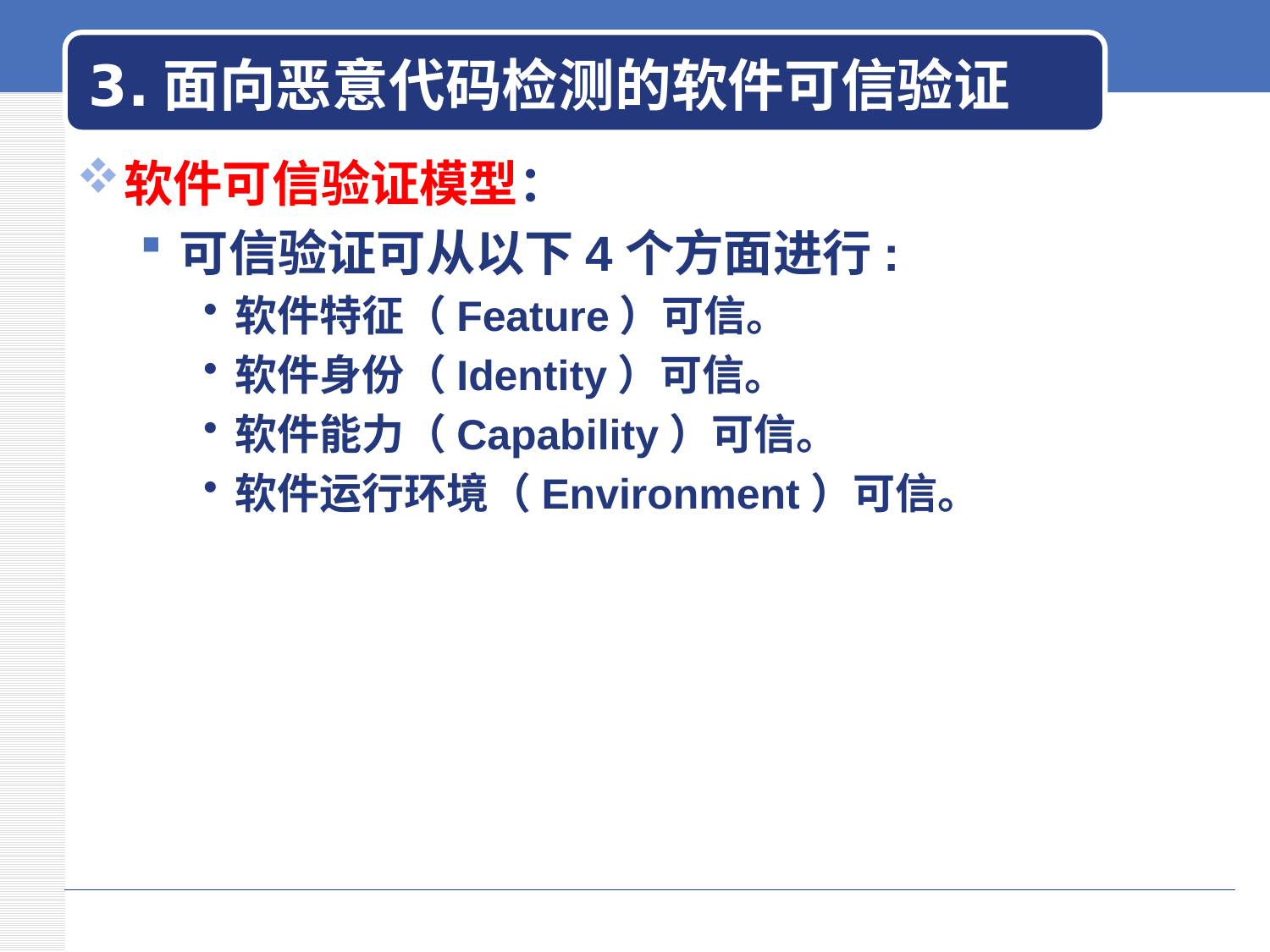

# 3.面向恶意代码检测的软件可信验证
软件可信验证模型：
可信验证可从以下4个方面进行:
软件特征（Feature）可信。
软件身份（Identity）可信。
软件能力（Capability）可信。
软件运行环境（Environment）可信。